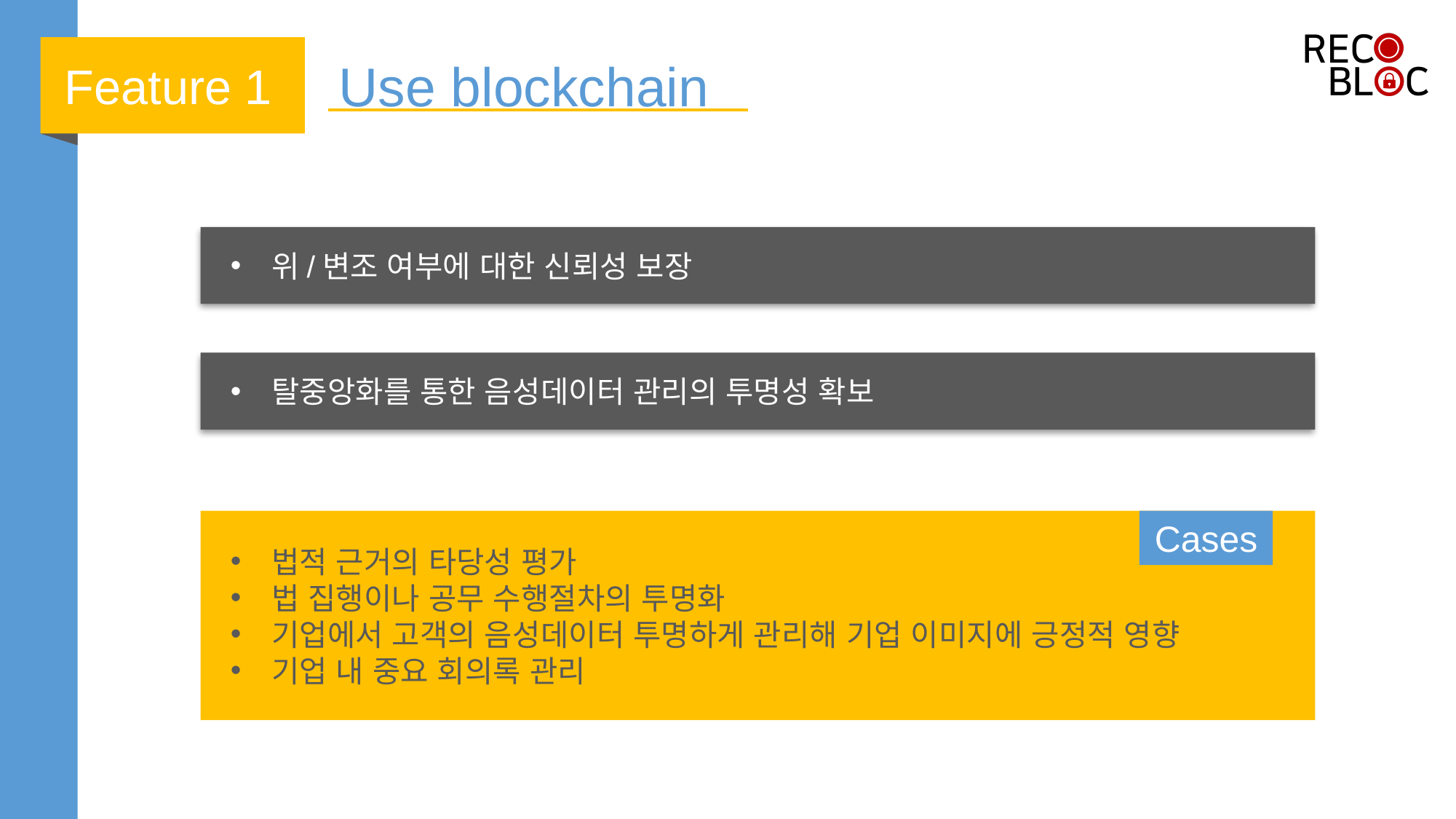

Feature 1

Use blockchain
위/변조 여부에 대한 신뢰성 보장
탈중앙화를 통한 음성데이터 관리의 투명성 확보
법적 근거의 타당성 평가
법 집행이나 공무 수행절차의 투명화
기업에서 고객의 음성데이터 투명하게 관리해 기업 이미지에 긍정적 영향
기업 내 중요 회의록 관리
Cases